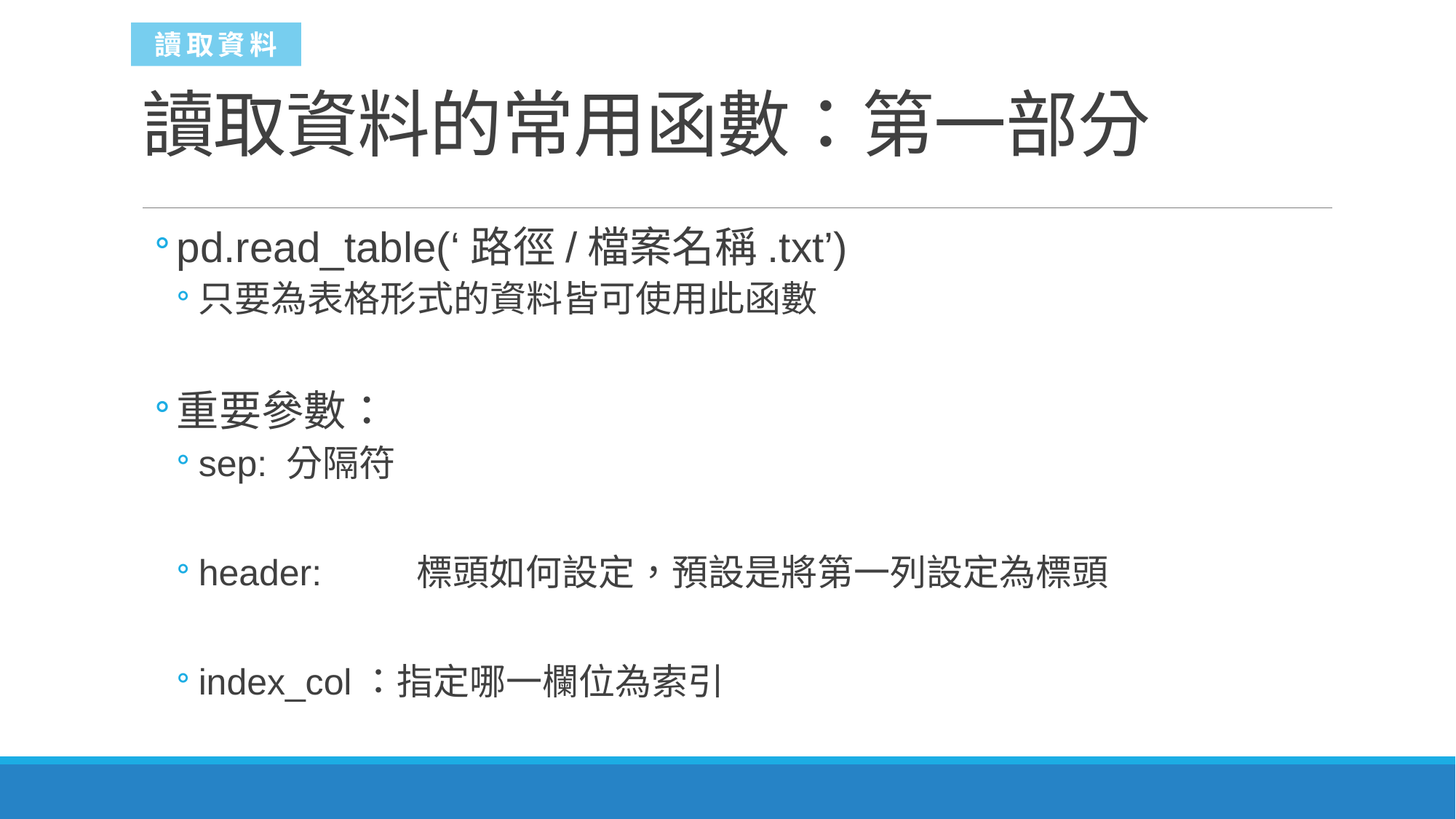

讀取資料
# 讀取資料的常用函數：第一部分
pd.read_table(‘路徑/檔案名稱.txt’)
只要為表格形式的資料皆可使用此函數

重要參數：
sep: 分隔符

header:	標頭如何設定，預設是將第一列設定為標頭

index_col：指定哪一欄位為索引